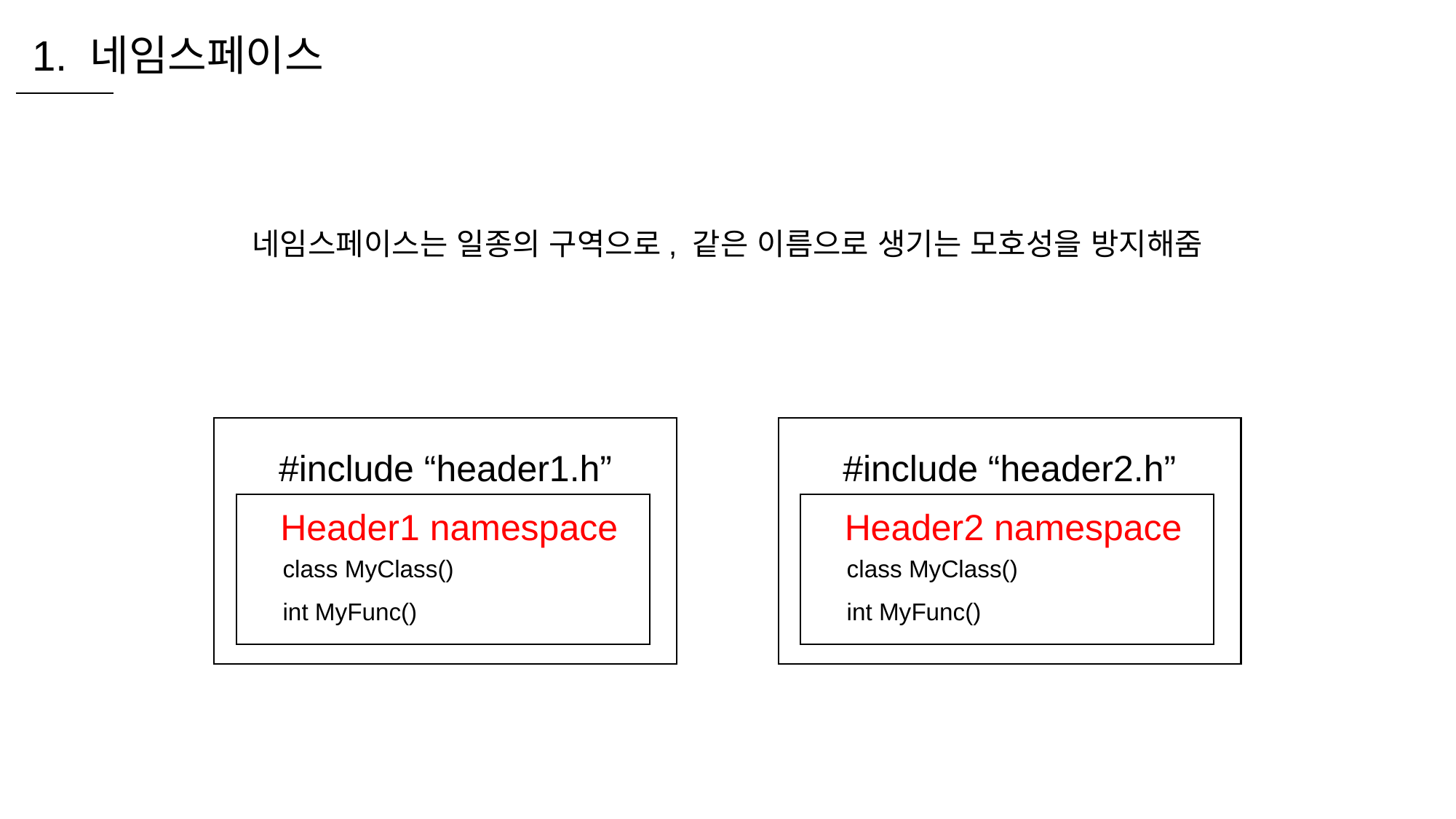

1. 네임스페이스
네임스페이스는 일종의 구역으로, 같은 이름으로 생기는 모호성을 방지해줌

#include “header1.h”
Header1 namespace

class MyClass()
int MyFunc()

#include “header2.h”
Header2 namespace

class MyClass()
int MyFunc()